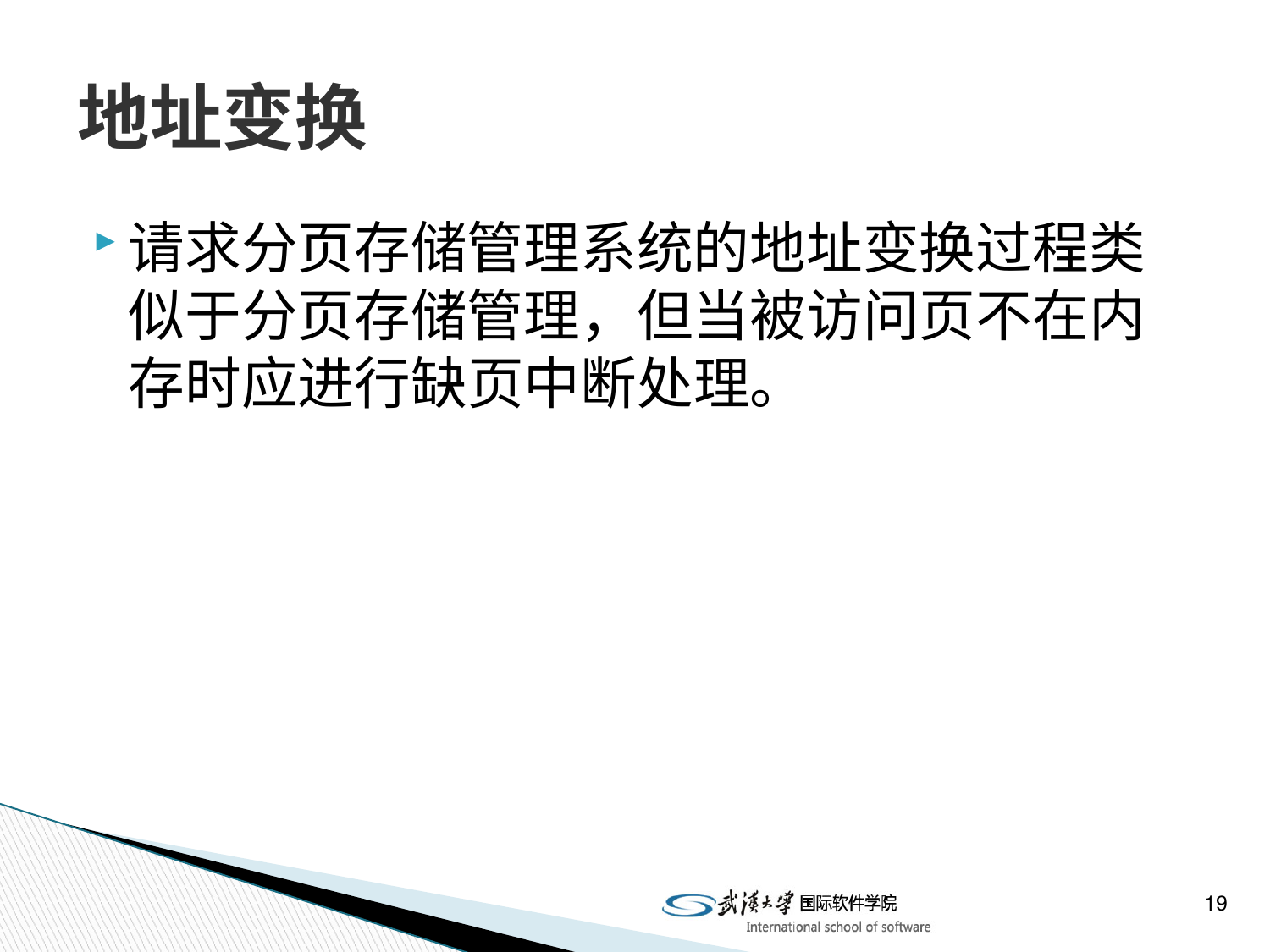

# 地址变换
请求分页存储管理系统的地址变换过程类似于分页存储管理，但当被访问页不在内存时应进行缺页中断处理。